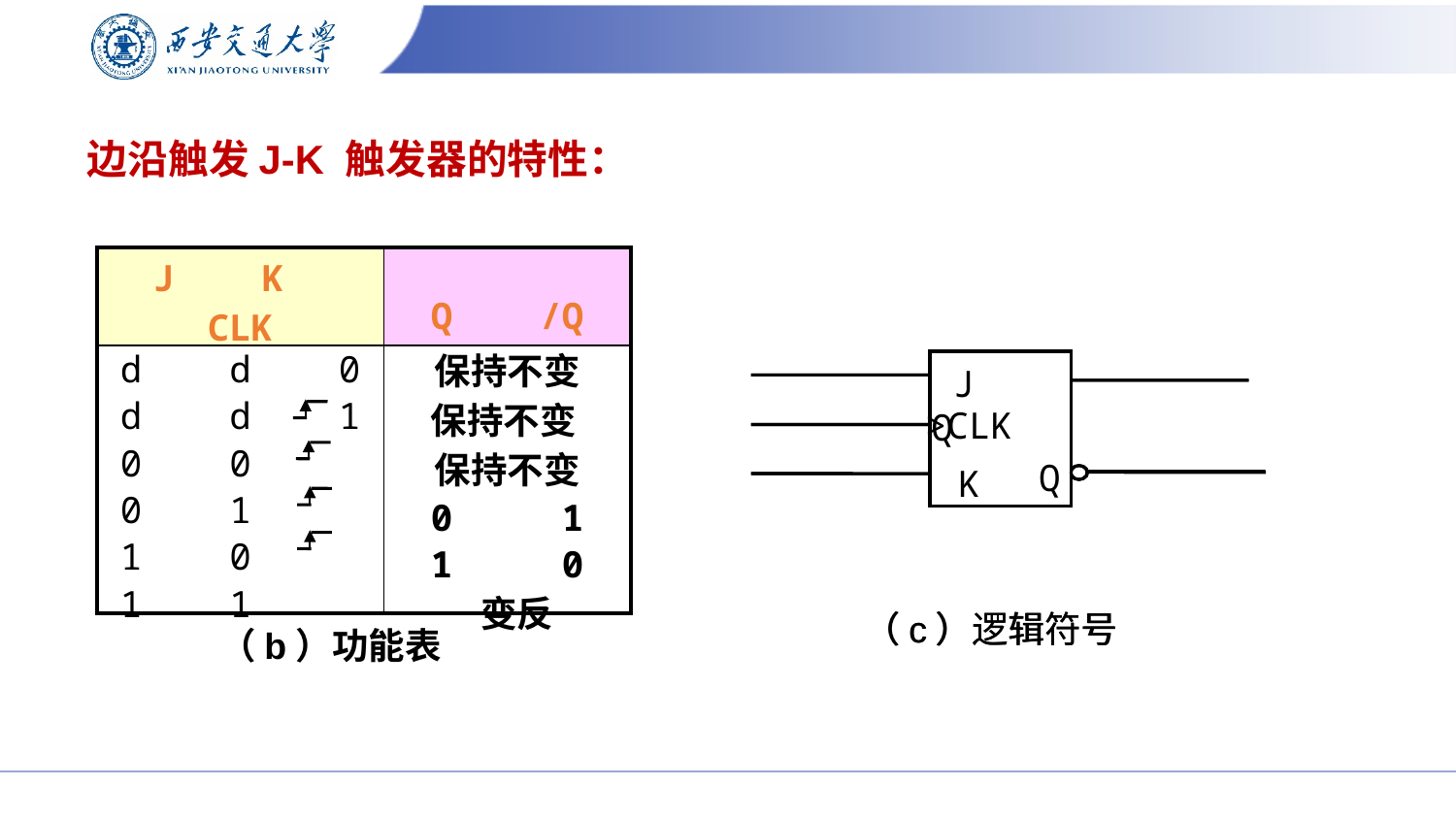

# 边沿触发J-K 触发器的特性：
| J K CLK | Q /Q |
| --- | --- |
| d d 0 d d 1 0 0 0 0 1 0 1 0 0 1 1 0 | 保持不变 保持不变 保持不变 0 1 1 0 变反 |

 J    Q

>CLK

Q
 K

（c）逻辑符号

 J    Q

>CLK

Q
 K

（c）逻辑符号

（b）功能表